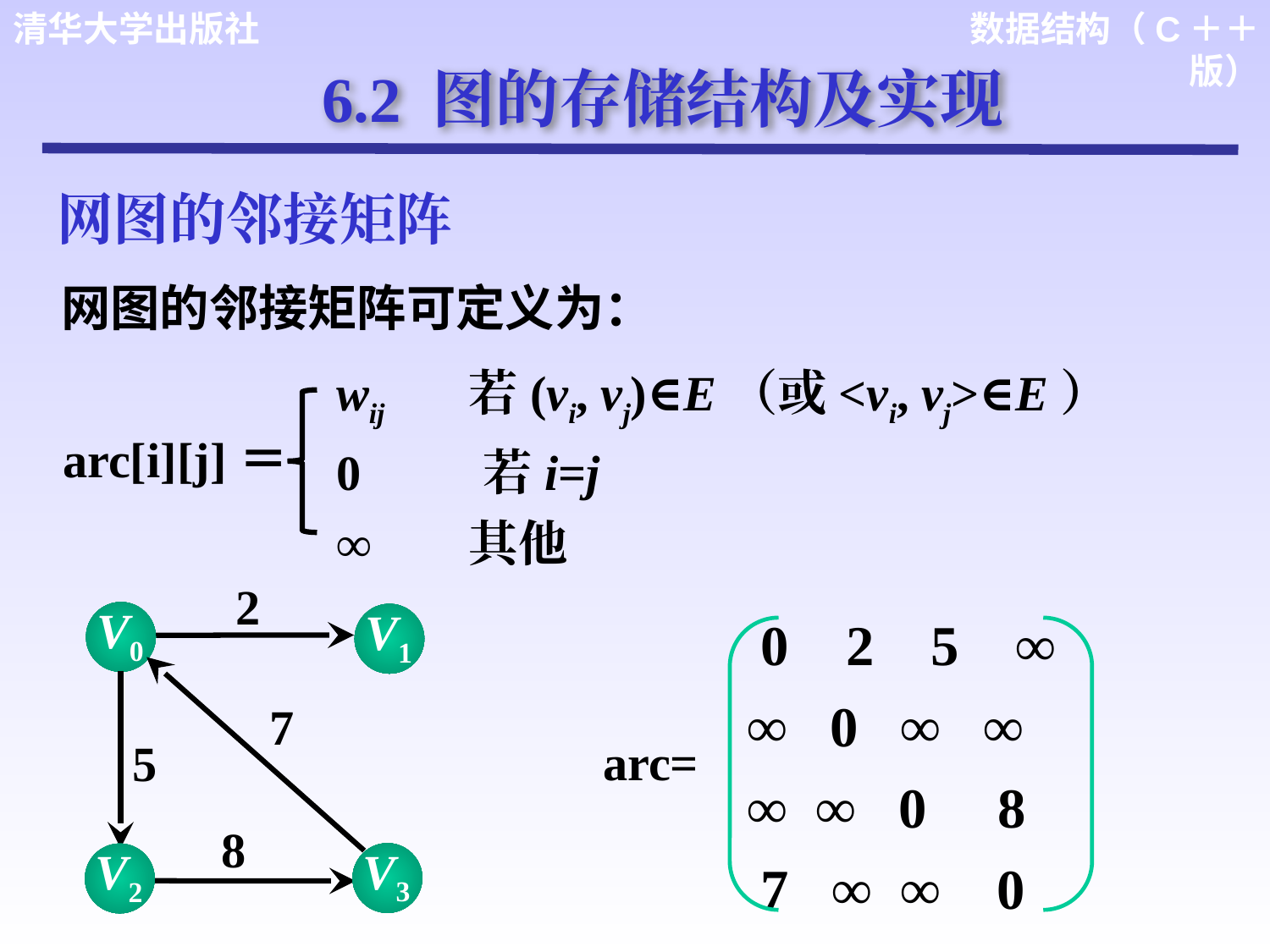

6.2 图的存储结构及实现
网图的邻接矩阵

网图的邻接矩阵可定义为：
wij          若(vi, vj)∈E（或<vi, vj>∈E）
0         若i=j
∞       其他

arc[i][j]＝
2
V0
V1

V3
V2

7
5
8
 0    2    5    ∞
∞   0   ∞   ∞
∞  ∞   0     8
 7   ∞  ∞    0

arc=